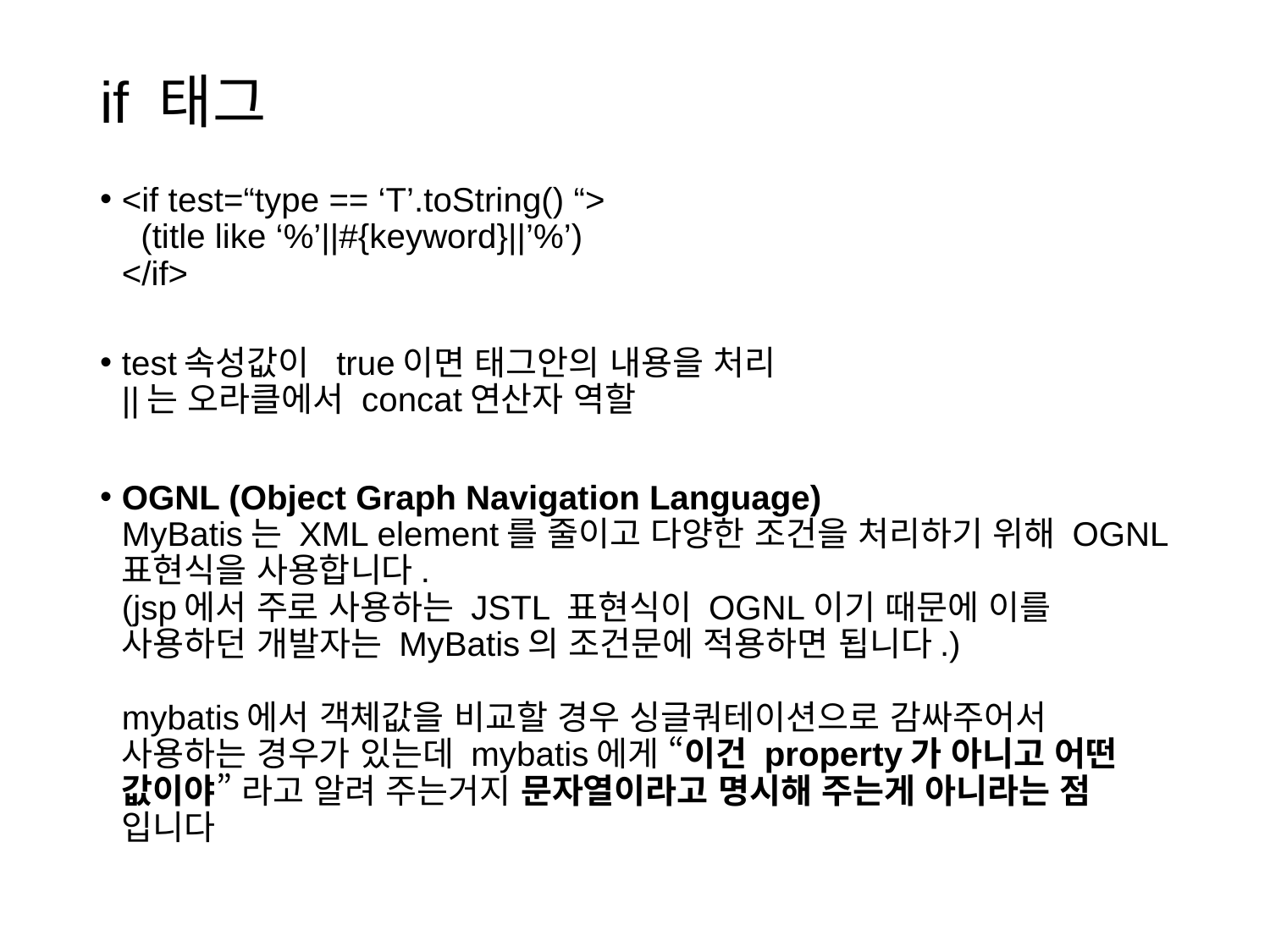

# if 태그
<if test=“type == ‘T’.toString() “>
  (title like ‘%’||#{keyword}||’%’)
</if>
test속성값이  true이면 태그안의 내용을 처리
||는 오라클에서 concat연산자 역할

OGNL (Object Graph Navigation Language)
MyBatis는 XML element를 줄이고 다양한 조건을 처리하기 위해 OGNL 표현식을 사용합니다.
(jsp에서 주로 사용하는 JSTL 표현식이 OGNL이기 때문에 이를 사용하던 개발자는 MyBatis의 조건문에 적용하면 됩니다.)
mybatis에서 객체값을 비교할 경우 싱글쿼테이션으로 감싸주어서 사용하는 경우가 있는데 mybatis에게 “이건 property가 아니고 어떤 값이야” 라고 알려 주는거지 문자열이라고 명시해 주는게 아니라는 점 입니다